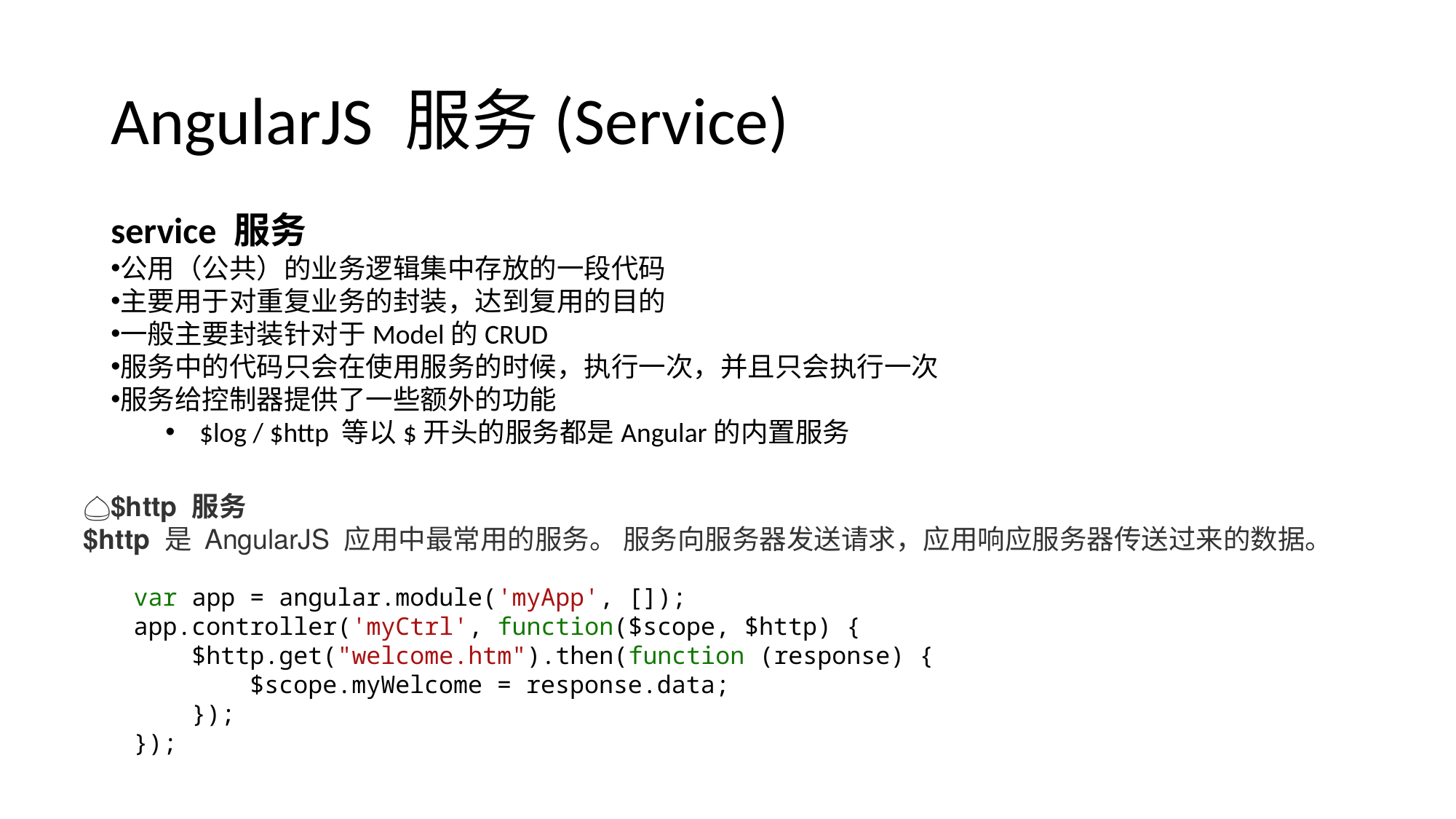

# AngularJS 服务(Service)
service 服务
公用（公共）的业务逻辑集中存放的一段代码
主要用于对重复业务的封装，达到复用的目的
一般主要封装针对于Model的CRUD
服务中的代码只会在使用服务的时候，执行一次，并且只会执行一次
服务给控制器提供了一些额外的功能
$log / $http 等以$开头的服务都是Angular的内置服务
🌰$http 服务
$http 是 AngularJS 应用中最常用的服务。 服务向服务器发送请求，应用响应服务器传送过来的数据。
var app = angular.module('myApp', []);
app.controller('myCtrl', function($scope, $http) {
    $http.get("welcome.htm").then(function (response) {
        $scope.myWelcome = response.data;
    });
});